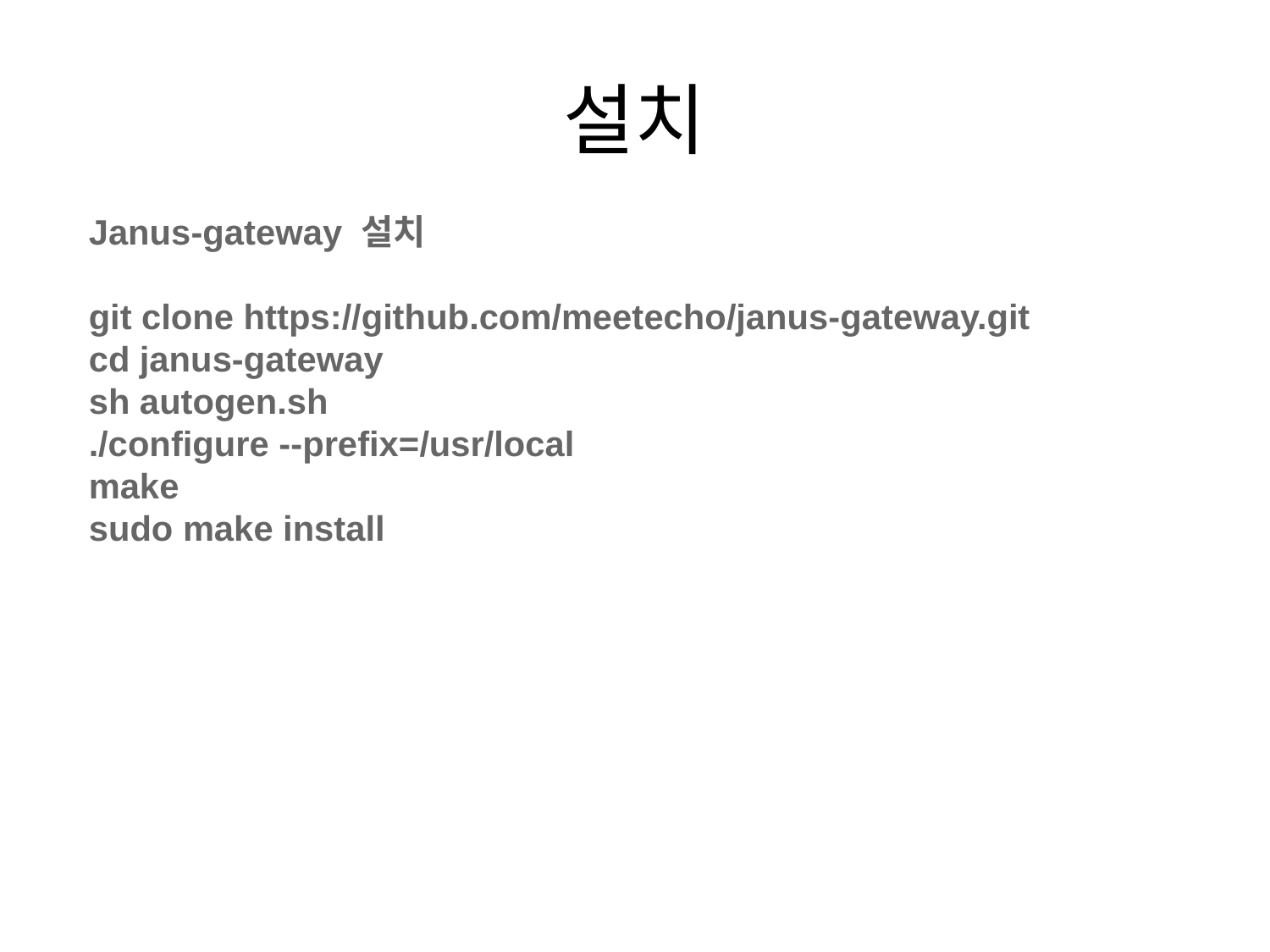

# 설치
Janus-gateway 설치

git clone https://github.com/meetecho/janus-gateway.git
cd janus-gateway
sh autogen.sh
./configure --prefix=/usr/local
make
sudo make install